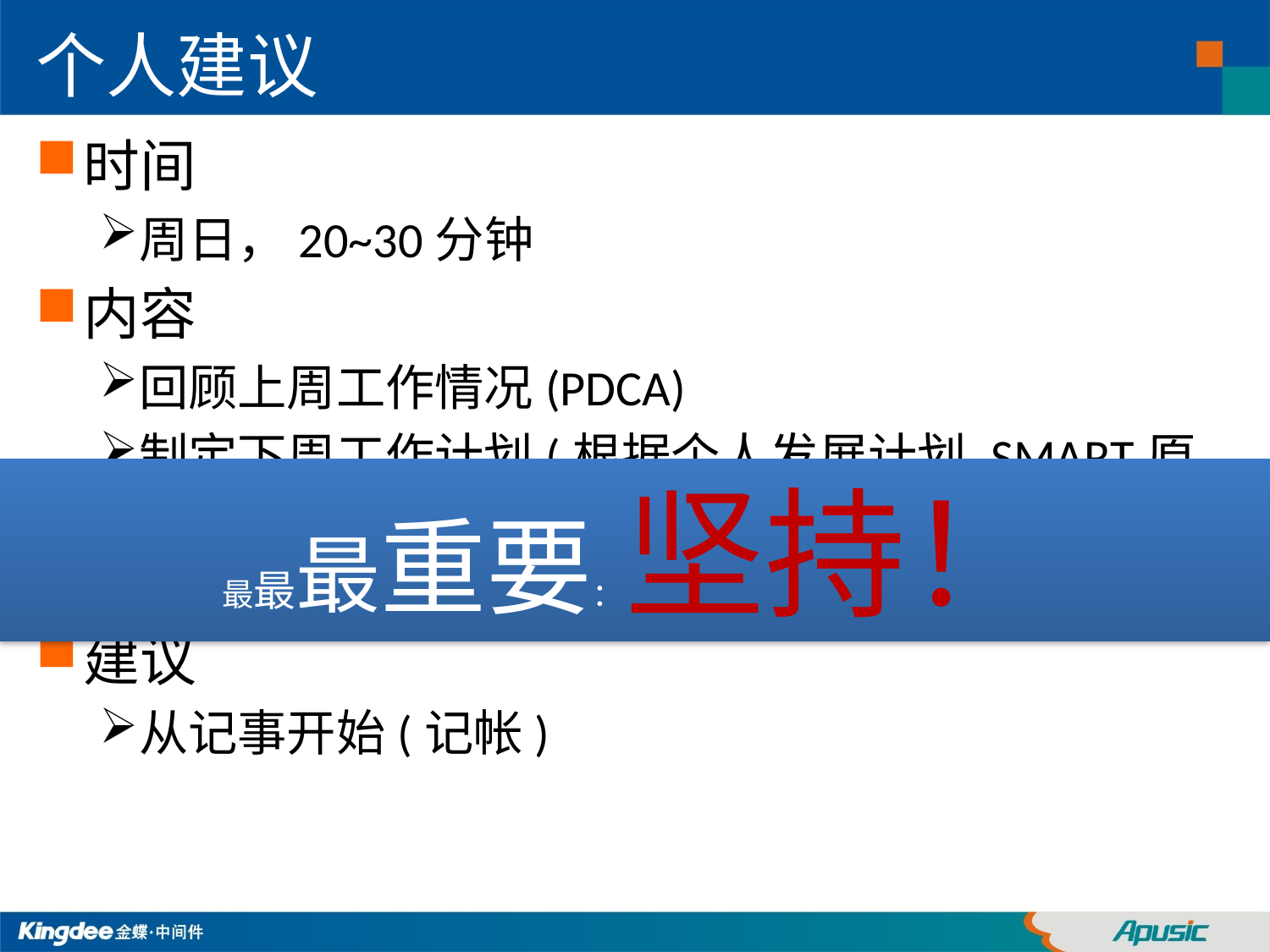

# 个人建议
时间
周日，20~30分钟
内容
回顾上周工作情况(PDCA)
制定下周工作计划(根据个人发展计划,SMART原则)
正确执行，排除干扰
建议
从记事开始(记帐)

最最最重要：坚持！